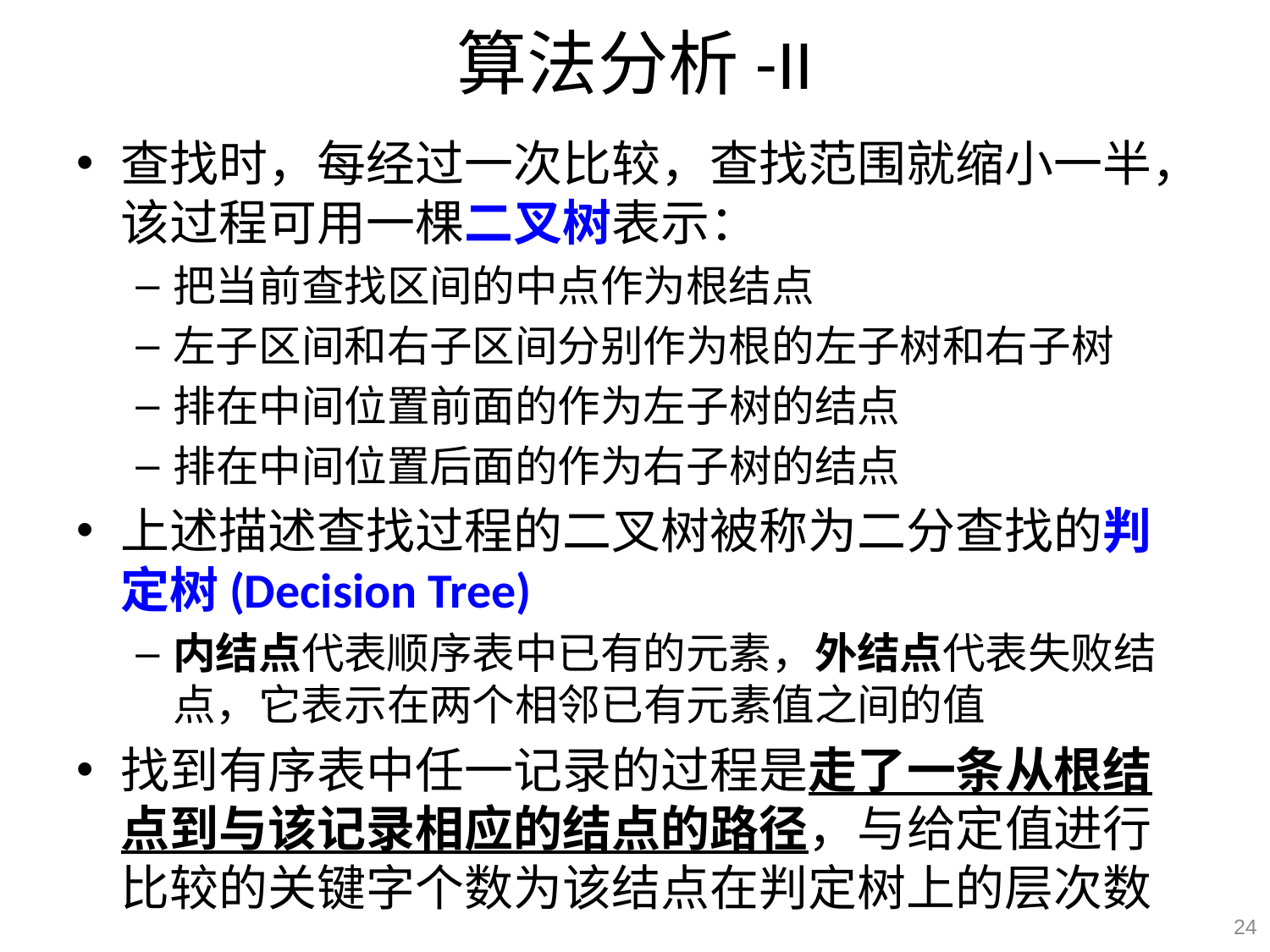

# 算法分析-II
查找时，每经过一次比较，查找范围就缩小一半，该过程可用一棵二叉树表示：
把当前查找区间的中点作为根结点
左子区间和右子区间分别作为根的左子树和右子树
排在中间位置前面的作为左子树的结点
排在中间位置后面的作为右子树的结点
上述描述查找过程的二叉树被称为二分查找的判定树(Decision Tree)
内结点代表顺序表中已有的元素，外结点代表失败结点，它表示在两个相邻已有元素值之间的值
找到有序表中任一记录的过程是走了一条从根结点到与该记录相应的结点的路径，与给定值进行比较的关键字个数为该结点在判定树上的层次数

24